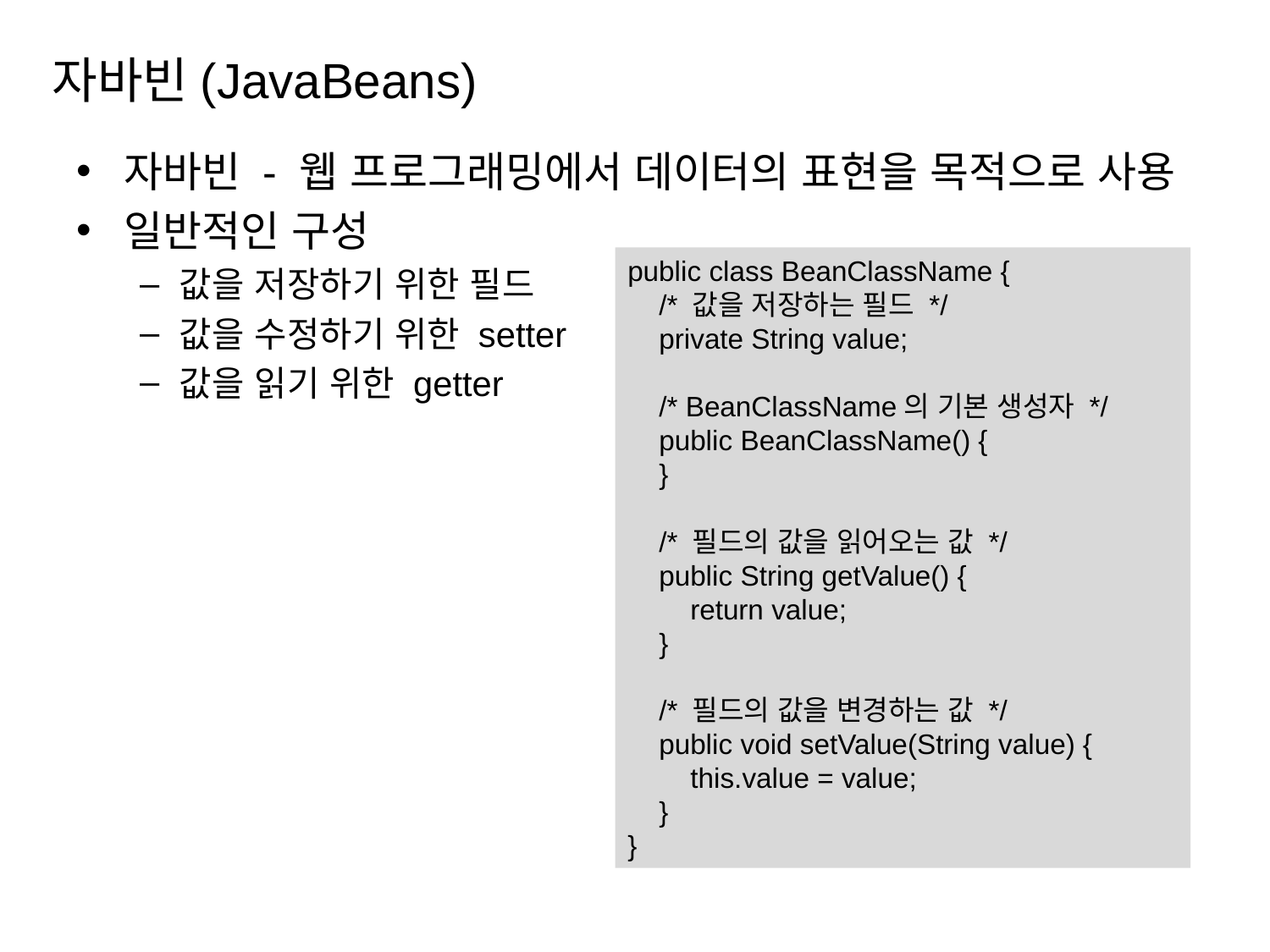

# 자바빈(JavaBeans)
자바빈 - 웹 프로그래밍에서 데이터의 표현을 목적으로 사용
일반적인 구성
값을 저장하기 위한 필드
값을 수정하기 위한 setter
값을 읽기 위한 getter
public class BeanClassName {
    /* 값을 저장하는 필드 */
    private String value;

    /* BeanClassName의 기본 생성자 */
    public BeanClassName() {
    }

    /* 필드의 값을 읽어오는 값 */
    public String getValue() {
        return value;
    }

    /* 필드의 값을 변경하는 값 */
    public void setValue(String value) {
        this.value = value;
    }
}